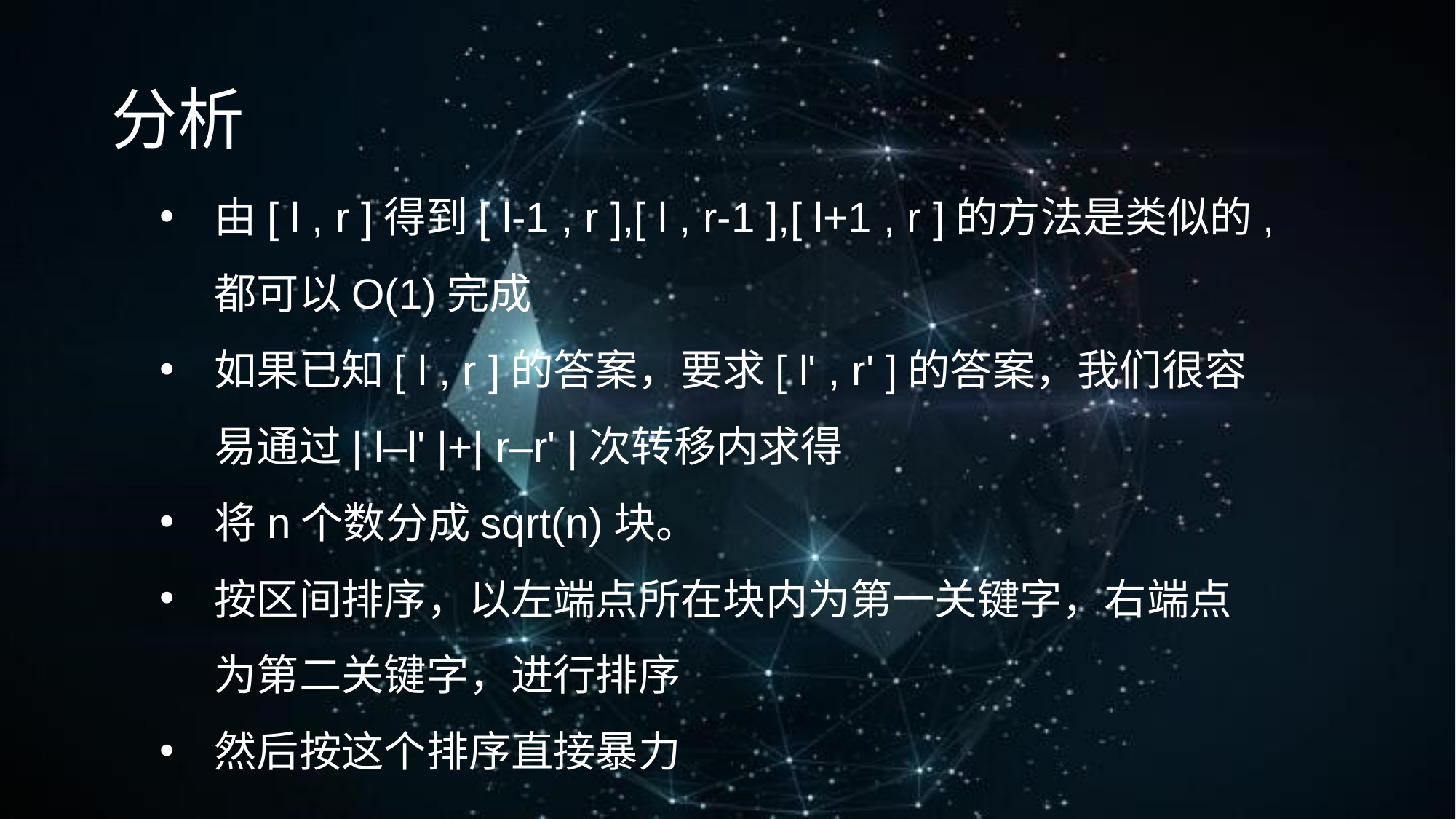

分析
由[ l , r ]得到[ l-1 , r ],[ l , r-1 ],[ l+1 , r ]的方法是类似的,都可以O(1)完成
如果已知[ l , r ]的答案，要求[ l' , r' ]的答案，我们很容易通过| l–l' |+| r–r' |次转移内求得
将n个数分成sqrt(n)块。
按区间排序，以左端点所在块内为第一关键字，右端点为第二关键字，进行排序
然后按这个排序直接暴力